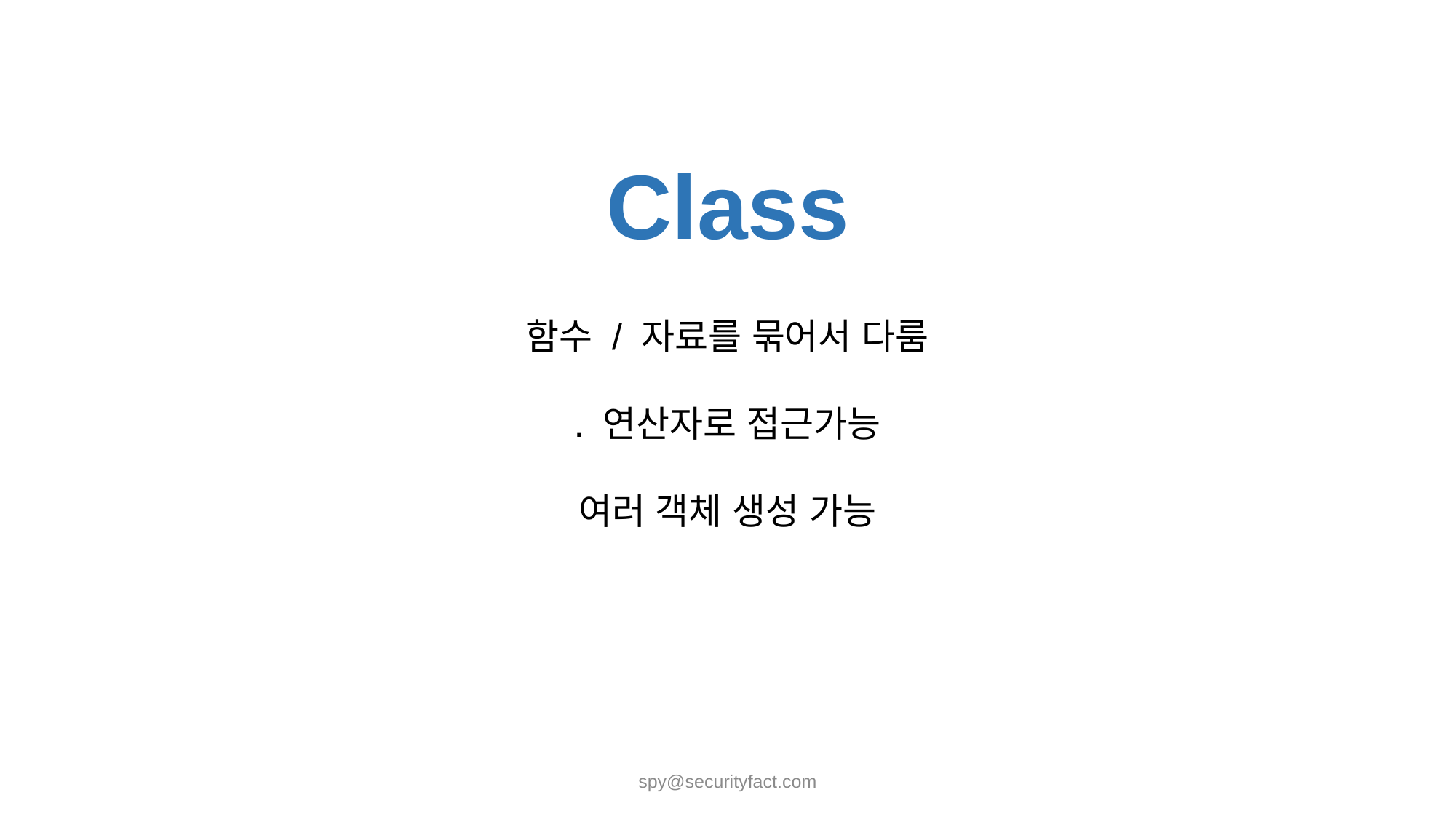

Class
함수 / 자료를 묶어서 다룸

. 연산자로 접근가능

여러 객체 생성 가능
spy@securityfact.com